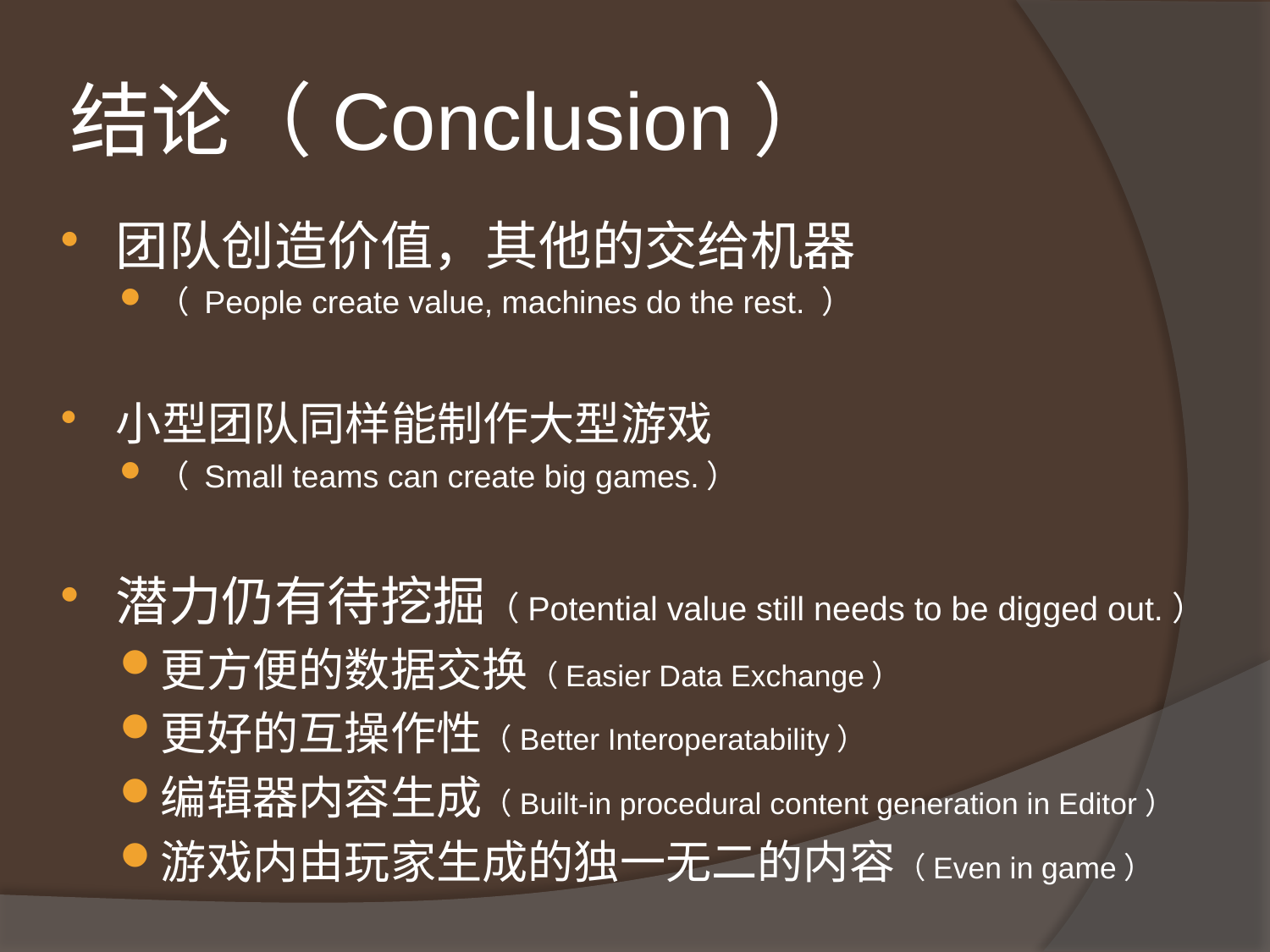

# 结论（Conclusion）
团队创造价值，其他的交给机器
（ People create value, machines do the rest. ）
小型团队同样能制作大型游戏
（ Small teams can create big games.）
潜力仍有待挖掘（Potential value still needs to be digged out.）
更方便的数据交换（Easier Data Exchange）
更好的互操作性（Better Interoperatability）
编辑器内容生成（Built-in procedural content generation in Editor）
游戏内由玩家生成的独一无二的内容（Even in game）